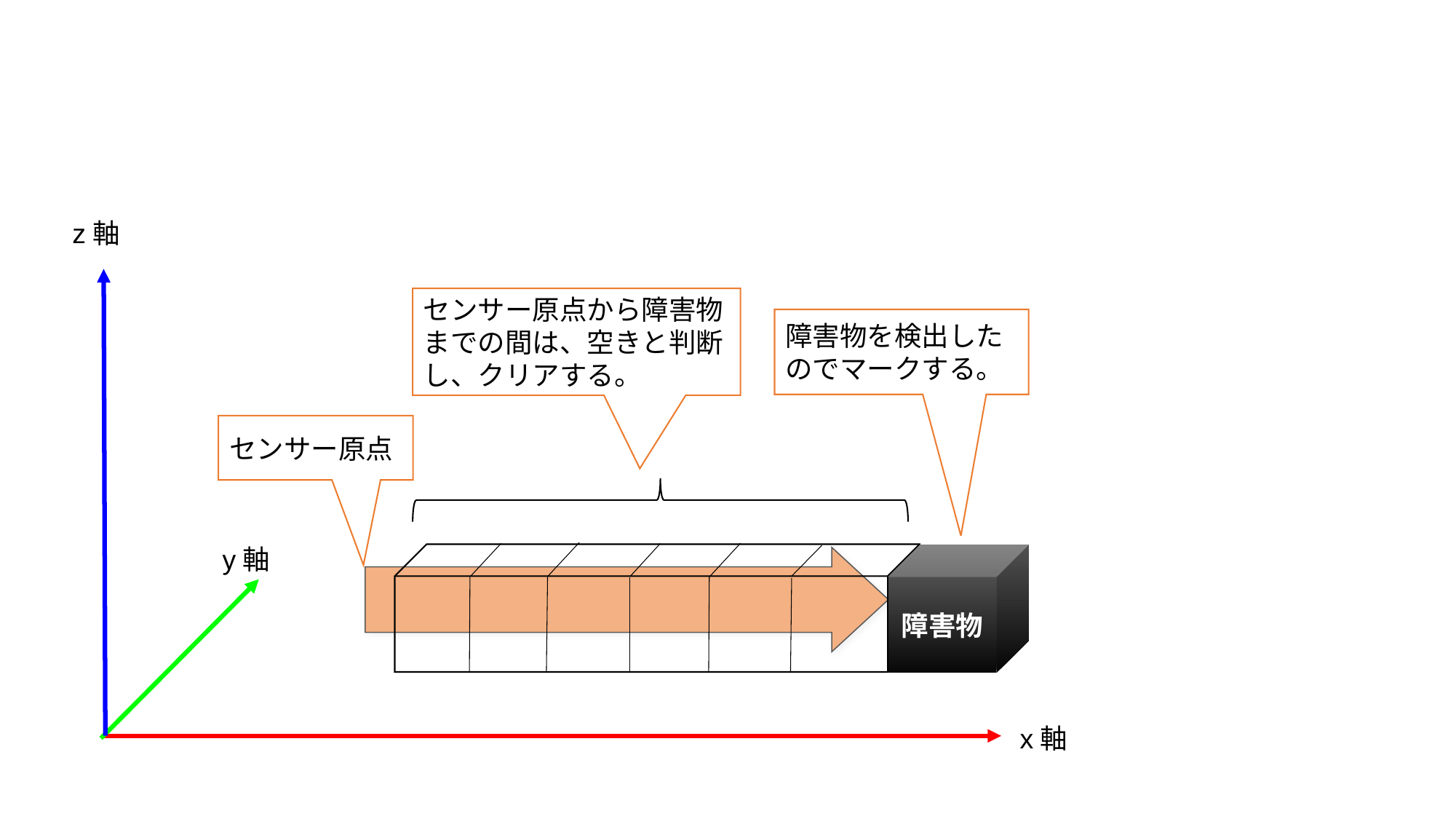

z軸

センサー原点から障害物までの間は、空きと判断し、クリアする。
障害物を検出したのでマークする。

センサー原点
y軸

障害物
x軸